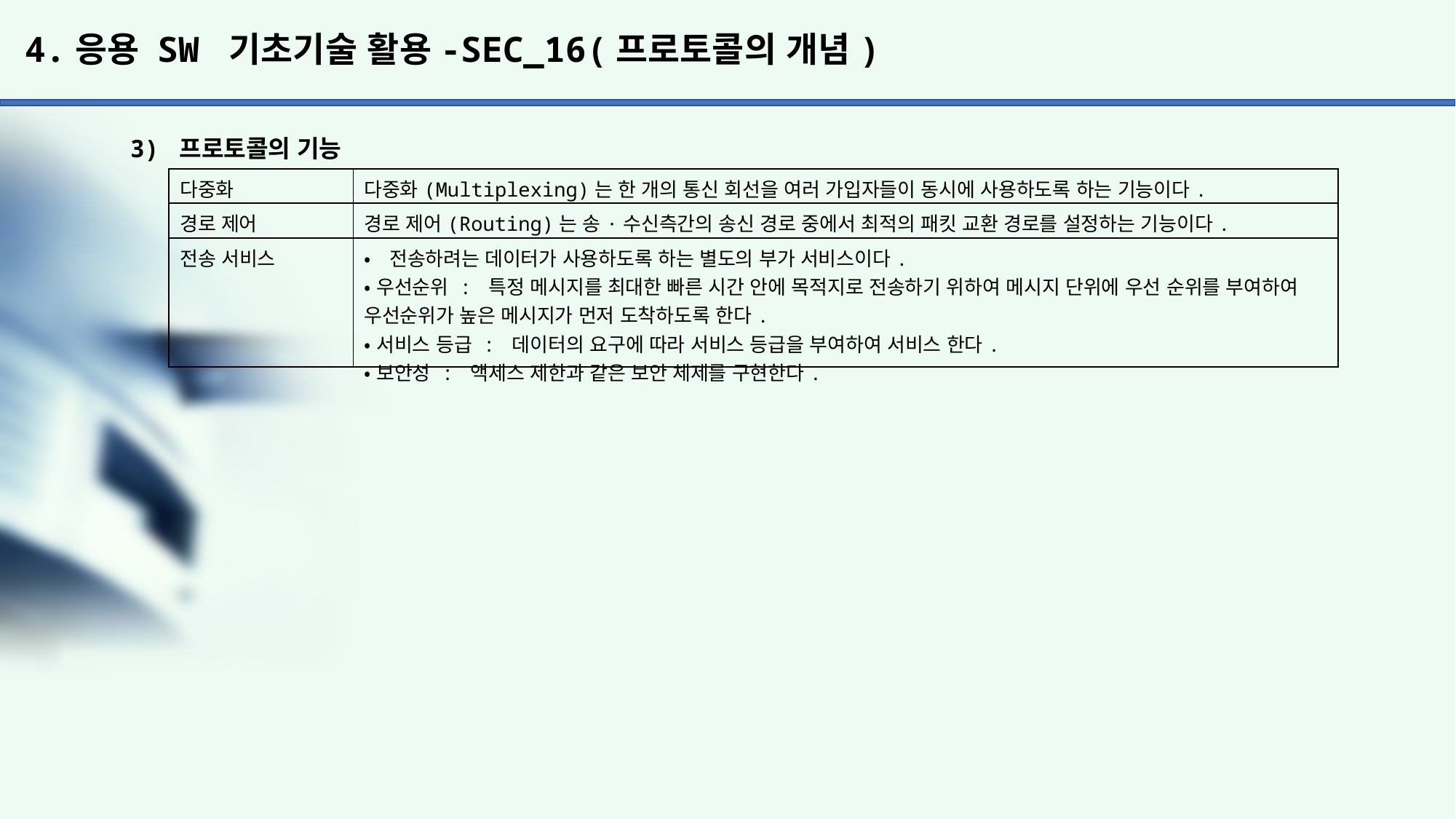

# 4.응용 SW 기초기술 활용-SEC_16(프로토콜의 개념)
3) 프로토콜의 기능

| 다중화 | 다중화(Multiplexing)는 한 개의 통신 회선을 여러 가입자들이 동시에 사용하도록 하는 기능이다. |
| --- | --- |
| 경로 제어 | 경로 제어(Routing)는 송·수신측간의 송신 경로 중에서 최적의 패킷 교환 경로를 설정하는 기능이다. |
| 전송 서비스 | •전송하려는 데이터가 사용하도록 하는 별도의 부가 서비스이다. •우선순위 : 특정 메시지를 최대한 빠른 시간 안에 목적지로 전송하기 위하여 메시지 단위에 우선 순위를 부여하여 우선순위가 높은 메시지가 먼저 도착하도록 한다. •서비스 등급 : 데이터의 요구에 따라 서비스 등급을 부여하여 서비스 한다. •보안성 : 액세스 제한과 같은 보안 체제를 구현한다. |